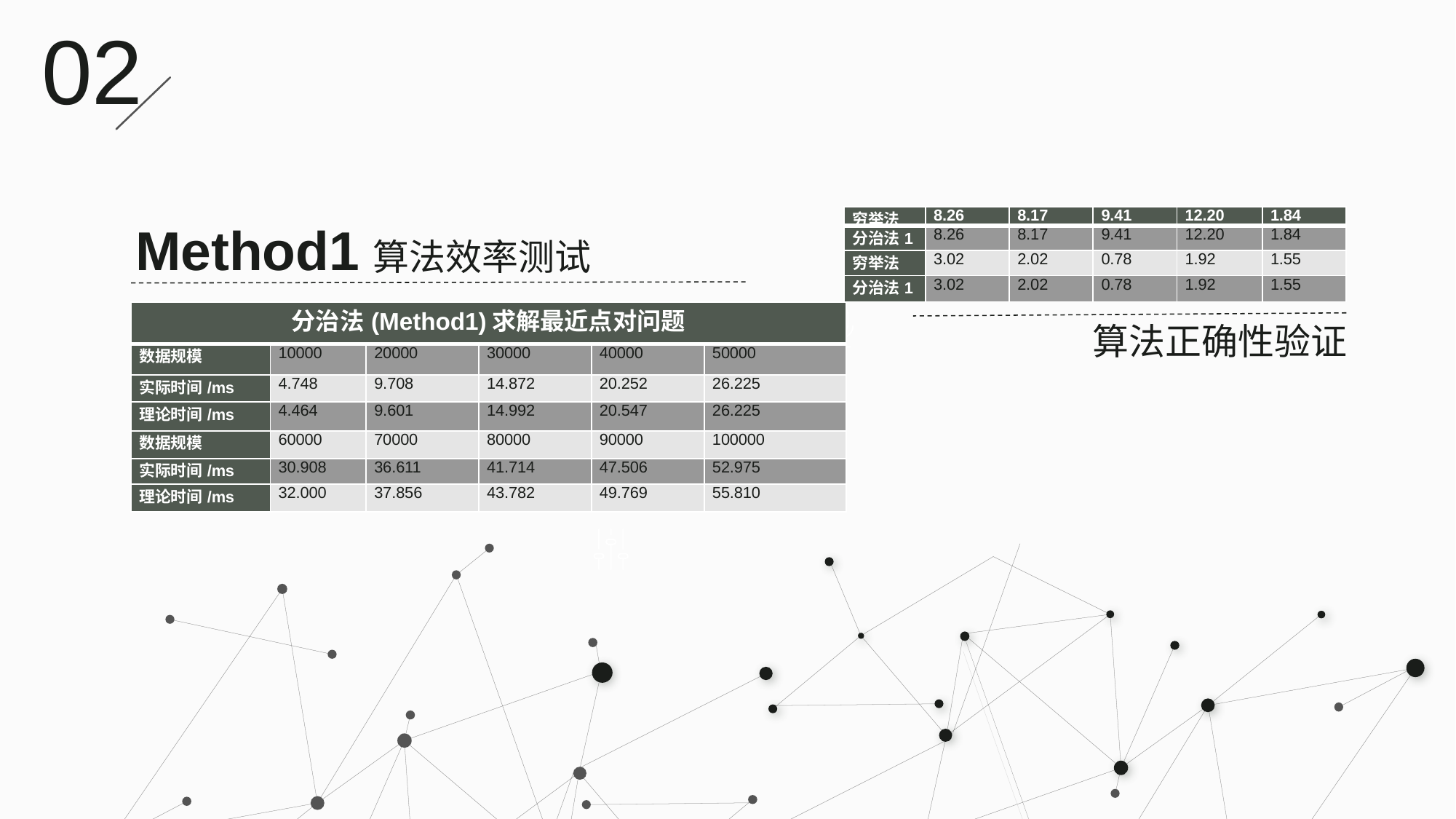

02
| 穷举法 | 8.26 | 8.17 | 9.41 | 12.20 | 1.84 |
| --- | --- | --- | --- | --- | --- |
| 分治法1 | 8.26 | 8.17 | 9.41 | 12.20 | 1.84 |
| 穷举法 | 3.02 | 2.02 | 0.78 | 1.92 | 1.55 |
| 分治法1 | 3.02 | 2.02 | 0.78 | 1.92 | 1.55 |
Method1算法效率测试
| 分治法(Method1)求解最近点对问题 |  |  |  |  |  |
| --- | --- | --- | --- | --- | --- |
| 数据规模 | 10000 | 20000 | 30000 | 40000 | 50000 |
| 实际时间/ms | 4.748 | 9.708 | 14.872 | 20.252 | 26.225 |
| 理论时间/ms | 4.464 | 9.601 | 14.992 | 20.547 | 26.225 |
| 数据规模 | 60000 | 70000 | 80000 | 90000 | 100000 |
| 实际时间/ms | 30.908 | 36.611 | 41.714 | 47.506 | 52.975 |
| 理论时间/ms | 32.000 | 37.856 | 43.782 | 49.769 | 55.810 |

算法正确性验证